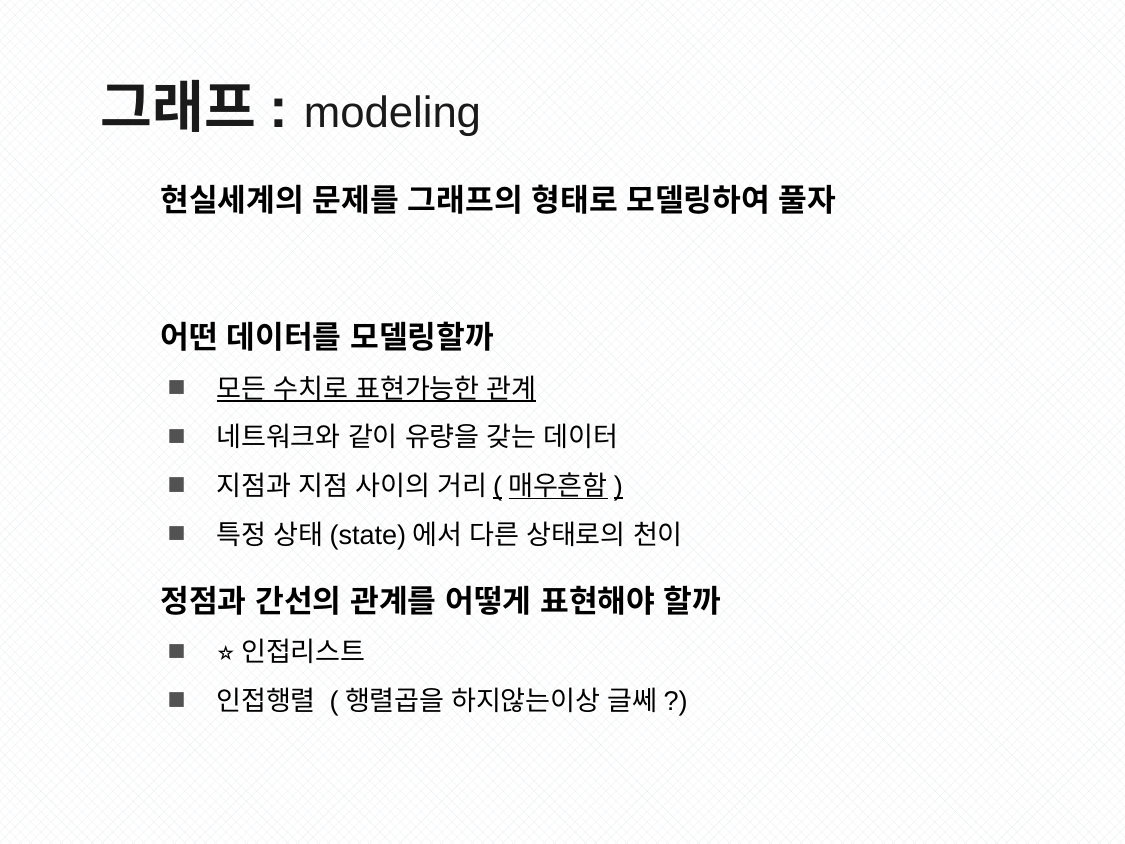

그래프: modeling
현실세계의 문제를 그래프의 형태로 모델링하여 풀자

어떤 데이터를 모델링할까
모든 수치로 표현가능한 관계
네트워크와 같이 유량을 갖는 데이터
지점과 지점 사이의 거리(매우흔함)
특정 상태(state)에서 다른 상태로의 천이
정점과 간선의 관계를 어떻게 표현해야 할까
⭐️인접리스트
인접행렬 (행렬곱을 하지않는이상 글쎄?)